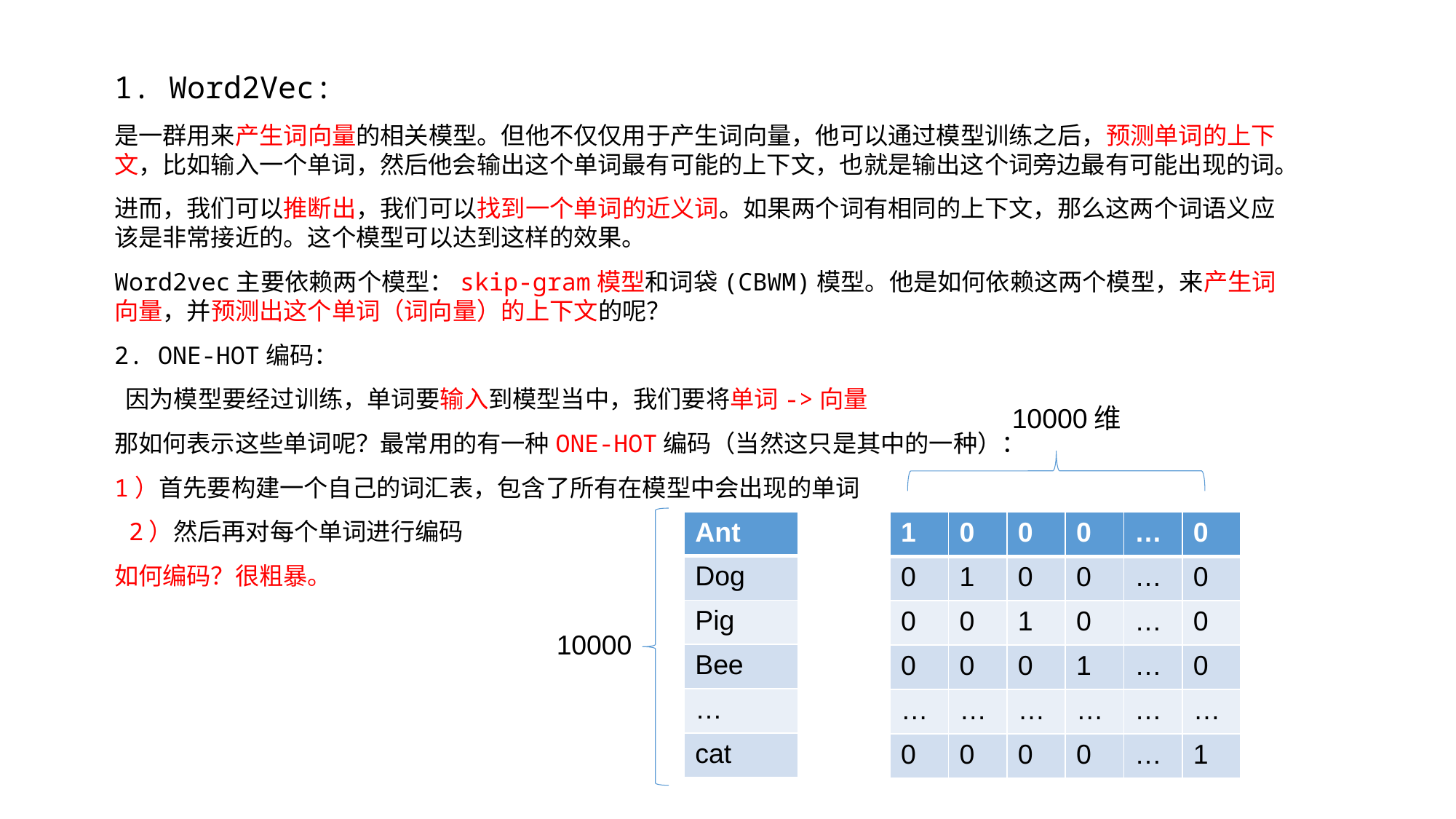

1. Word2Vec:
是一群用来产生词向量的相关模型。但他不仅仅用于产生词向量，他可以通过模型训练之后，预测单词的上下文，比如输入一个单词，然后他会输出这个单词最有可能的上下文，也就是输出这个词旁边最有可能出现的词。
进而，我们可以推断出，我们可以找到一个单词的近义词。如果两个词有相同的上下文，那么这两个词语义应该是非常接近的。这个模型可以达到这样的效果。
Word2vec主要依赖两个模型：skip-gram模型和词袋(CBWM)模型。他是如何依赖这两个模型，来产生词向量，并预测出这个单词（词向量）的上下文的呢？
2. ONE-HOT编码：
 因为模型要经过训练，单词要输入到模型当中，我们要将单词->向量
那如何表示这些单词呢？最常用的有一种ONE-HOT编码（当然这只是其中的一种）：
1）首先要构建一个自己的词汇表，包含了所有在模型中会出现的单词
 2）然后再对每个单词进行编码
如何编码？很粗暴。

10000维

| Ant |
| --- |
| Dog |
| Pig |
| Bee |
| … |
| cat |
| 1 | 0 | 0 | 0 | … | 0 |
| --- | --- | --- | --- | --- | --- |
| 0 | 1 | 0 | 0 | … | 0 |
| 0 | 0 | 1 | 0 | … | 0 |
| 0 | 0 | 0 | 1 | … | 0 |
| … | … | … | … | … | … |
| 0 | 0 | 0 | 0 | … | 1 |
10000